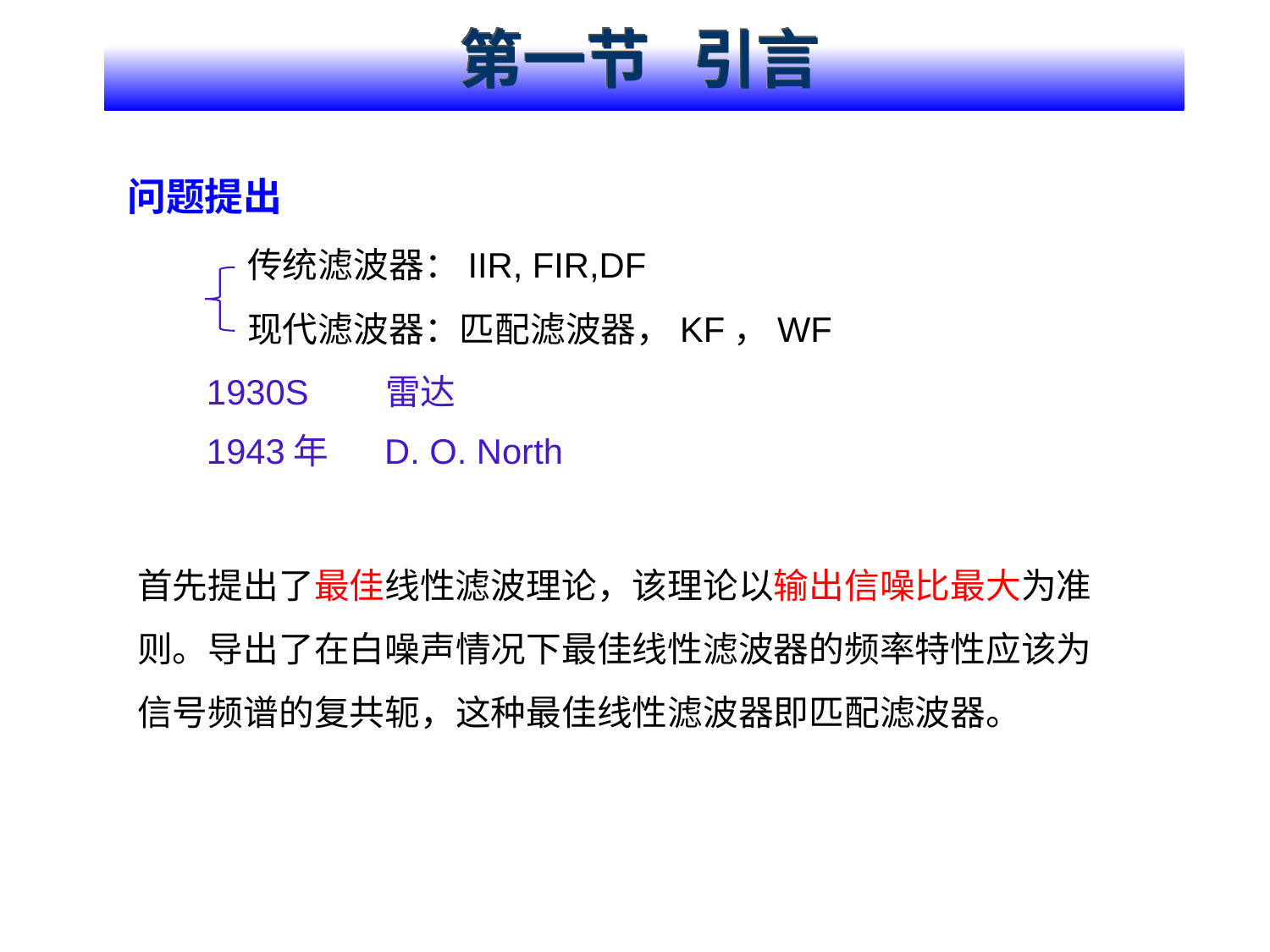

# 第一节   引言

问题提出
传统滤波器：IIR, FIR,DF

现代滤波器：匹配滤波器，KF，WF
1930S       雷达
1943年      D. O. North
首先提出了最佳线性滤波理论，该理论以输出信噪比最大为准则。导出了在白噪声情况下最佳线性滤波器的频率特性应该为信号频谱的复共轭，这种最佳线性滤波器即匹配滤波器。